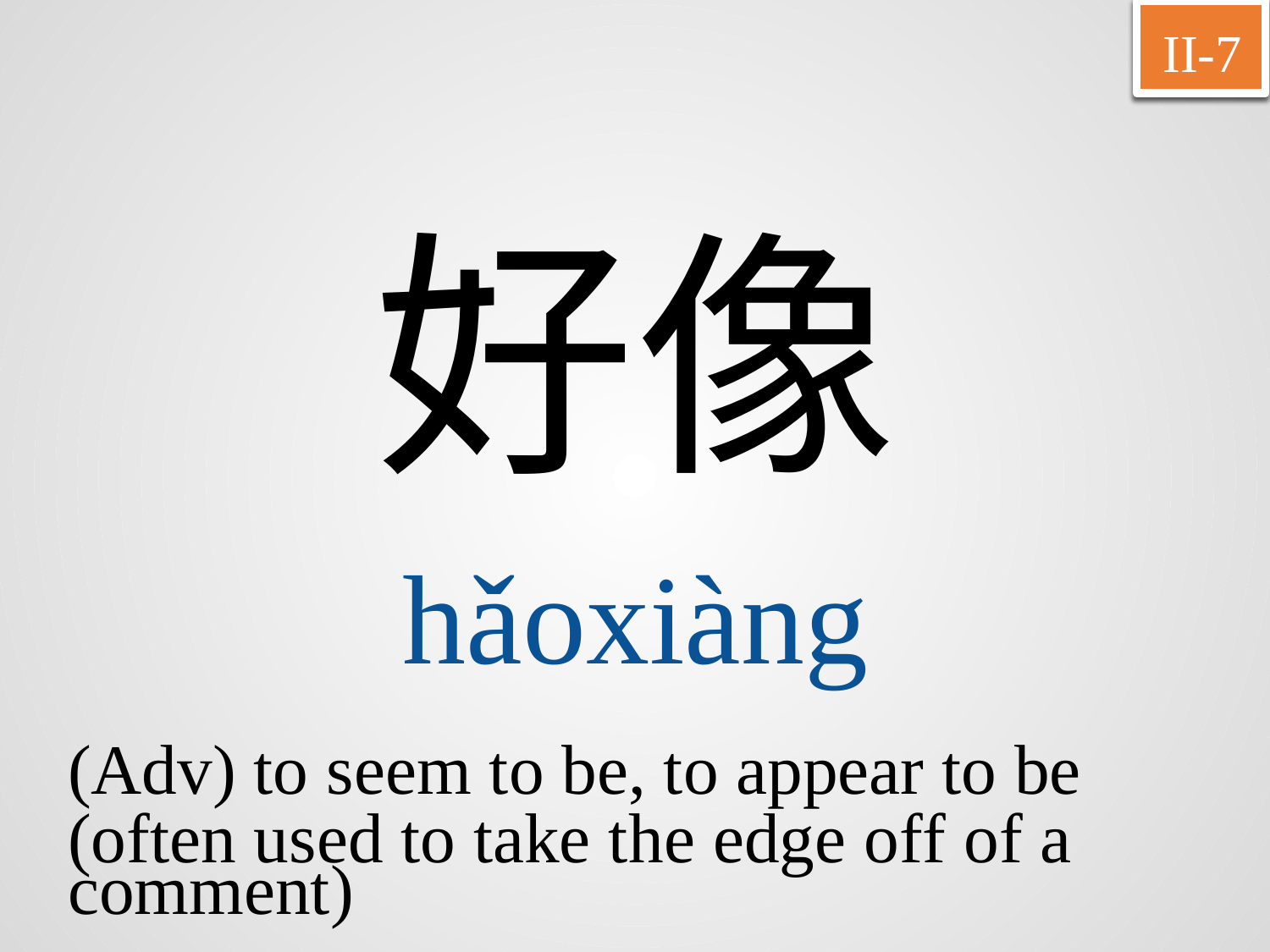

II-7

好像
hǎoxiàng
(Adv) to seem to be, to appear to be
(often used to take the edge off of a
comment)